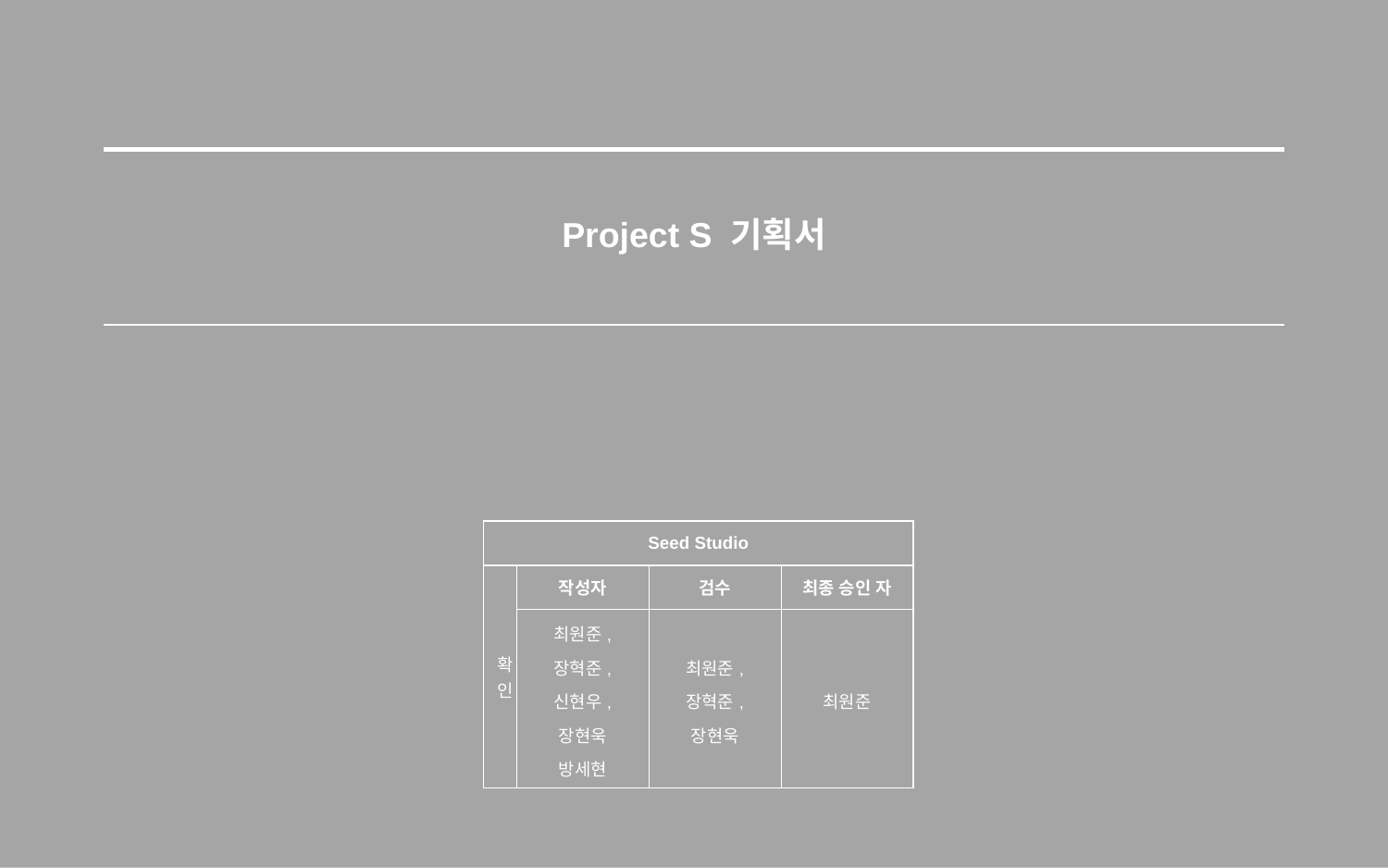

|  |
| --- |
Project S 기획서
| Seed Studio |  |  |  |
| --- | --- | --- | --- |
| 확 인 | 작성자 | 검수 | 최종 승인 자 |
|  | 최원준, 장혁준, 신현우, 장현욱 방세현 | 최원준, 장혁준, 장현욱 | 최원준 |